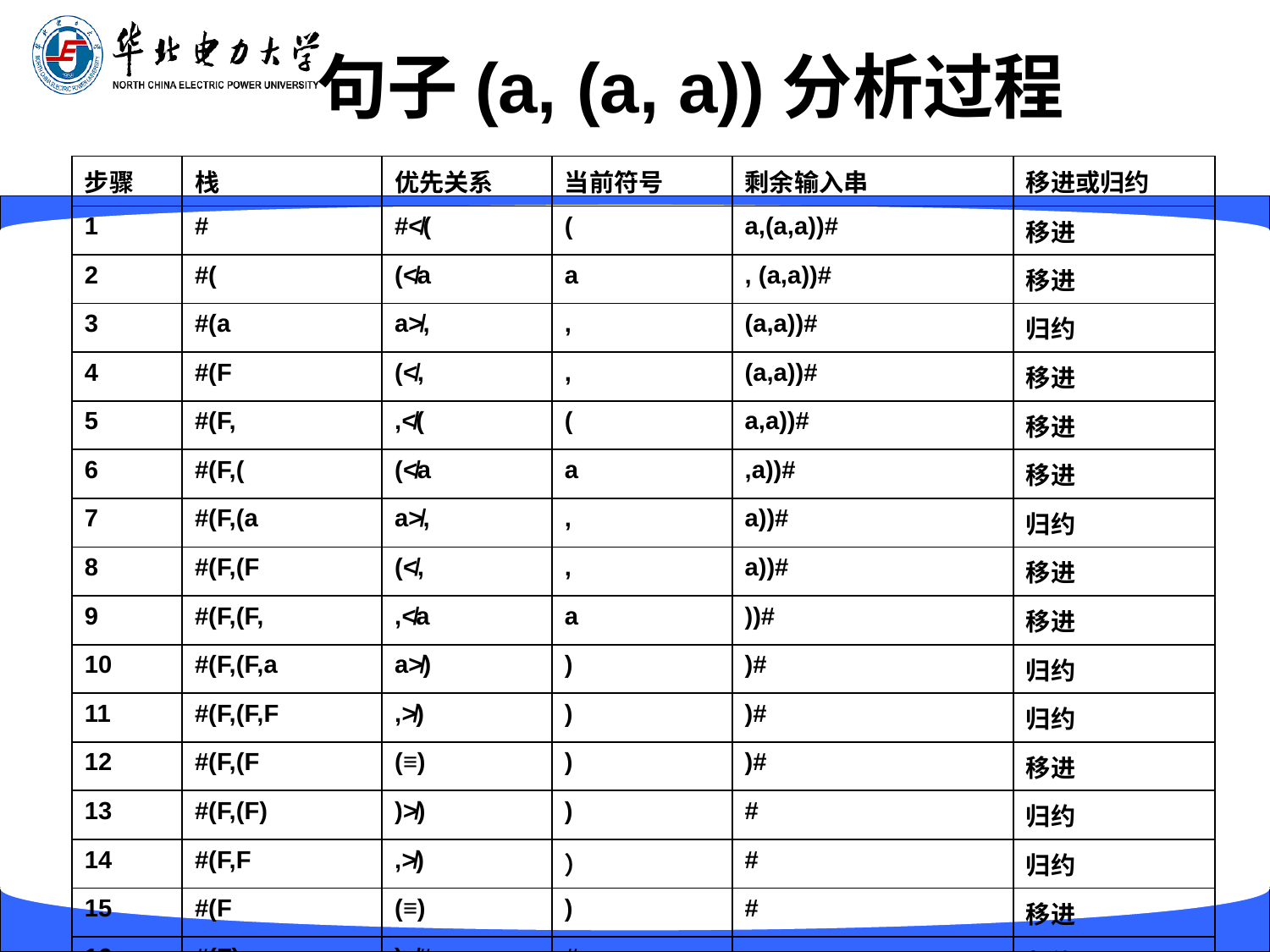

# 句子(a, (a, a))分析过程
| 步骤 | 栈 | 优先关系 | 当前符号 | 剩余输入串 | 移进或归约 |
| --- | --- | --- | --- | --- | --- |
| 1 | # | #≮( | ( | a,(a,a))# | 移进 |
| 2 | #( | (≮a | a | , (a,a))# | 移进 |
| 3 | #(a | a≯, | , | (a,a))# | 归约 |
| 4 | #(F | (≮, | , | (a,a))# | 移进 |
| 5 | #(F, | ,≮( | ( | a,a))# | 移进 |
| 6 | #(F,( | (≮a | a | ,a))# | 移进 |
| 7 | #(F,(a | a≯, | , | a))# | 归约 |
| 8 | #(F,(F | (≮, | , | a))# | 移进 |
| 9 | #(F,(F, | ,≮a | a | ))# | 移进 |
| 10 | #(F,(F,a | a≯) | ) | )# | 归约 |
| 11 | #(F,(F,F | ,≯) | ) | )# | 归约 |
| 12 | #(F,(F | (≡) | ) | )# | 移进 |
| 13 | #(F,(F) | )≯) | ) | # | 归约 |
| 14 | #(F,F | ,≯) | ） | # | 归约 |
| 15 | #(F | (≡) | ) | # | 移进 |
| 16 | #(F) | )≯# | # |  | 归约 |
| 17 | #F | #≡# | # |  | 接受 |